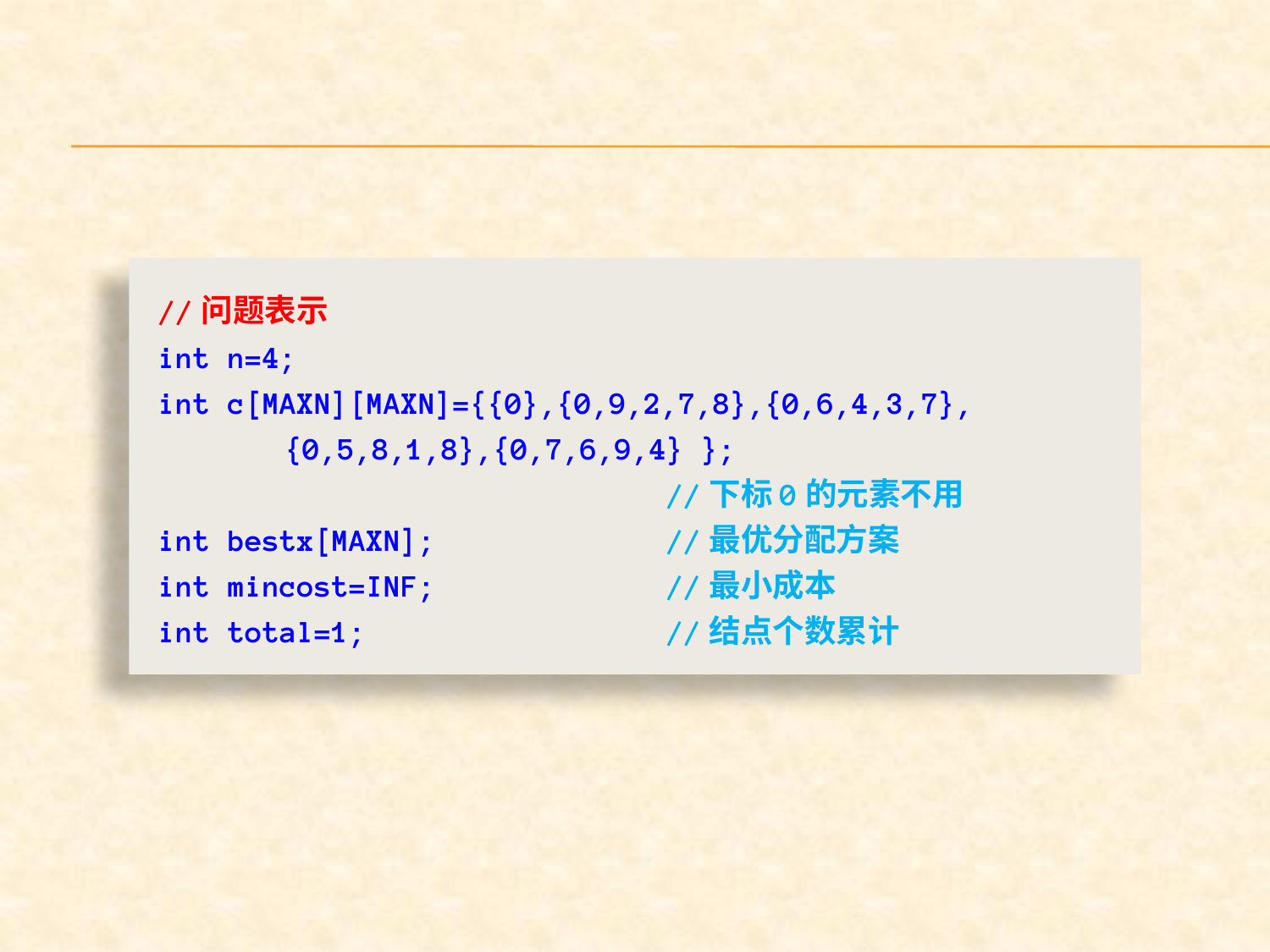

//问题表示
int n=4;
int c[MAXN][MAXN]={{0},{0,9,2,7,8},{0,6,4,3,7},
	{0,5,8,1,8},{0,7,6,9,4} };
				//下标0的元素不用
int bestx[MAXN];		//最优分配方案
int mincost=INF;		//最小成本
int total=1;			//结点个数累计